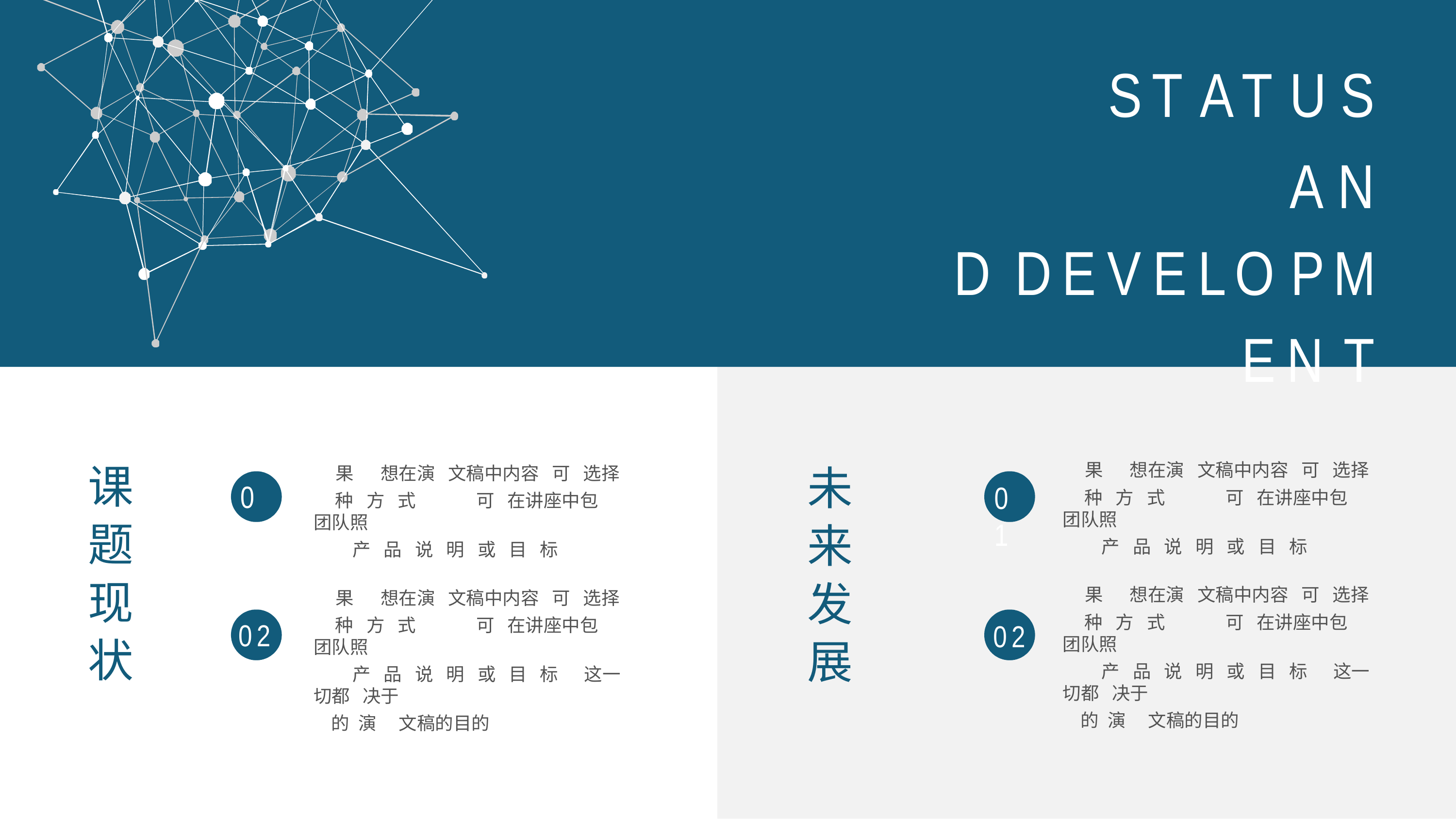

# S T  A T  U S
A N D  D E  V E  L O  P M E  N T

 果 想在演 ⽂稿中内容 可 选择
 种⽅式   可 在讲座中包   团队照
  产品说明或⽬标
课 题
未 来
 果 想在演 ⽂稿中内容 可 选择
 种⽅式   可 在讲座中包   团队照
  产品说明或⽬标

01
01
现 状
发 展
 果 想在演 ⽂稿中内容 可 选择
 种⽅式   可 在讲座中包   团队照
  产品说明或⽬标 这⼀切都 决于
 的演 ⽂稿的⽬的
 果 想在演 ⽂稿中内容 可 选择
 种⽅式   可 在讲座中包   团队照
  产品说明或⽬标 这⼀切都 决于
 的演 ⽂稿的⽬的

02
02